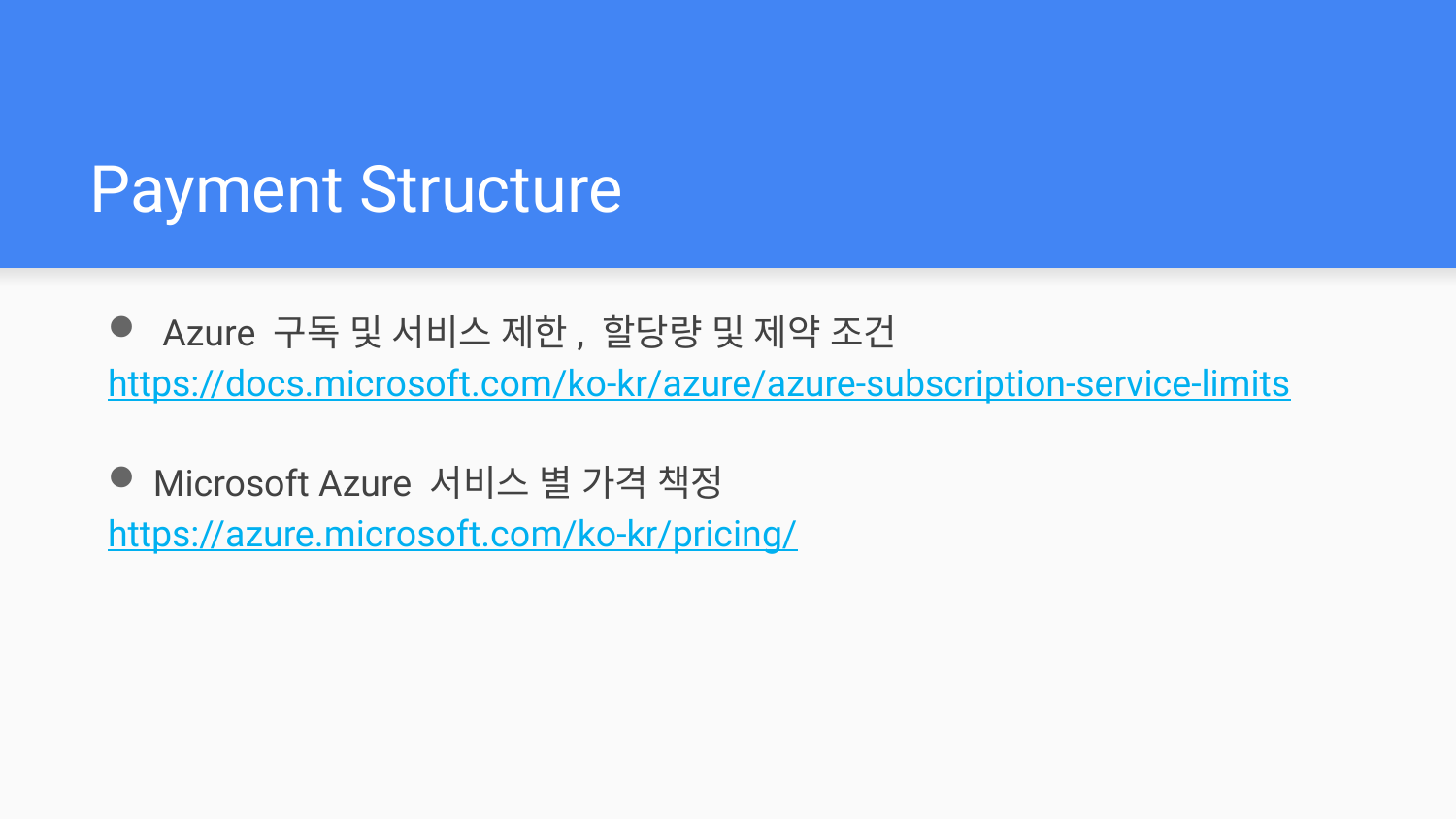

# Payment Structure
Azure 구독 및 서비스 제한, 할당량 및 제약 조건
https://docs.microsoft.com/ko-kr/azure/azure-subscription-service-limits

Microsoft Azure 서비스 별 가격 책정
https://azure.microsoft.com/ko-kr/pricing/